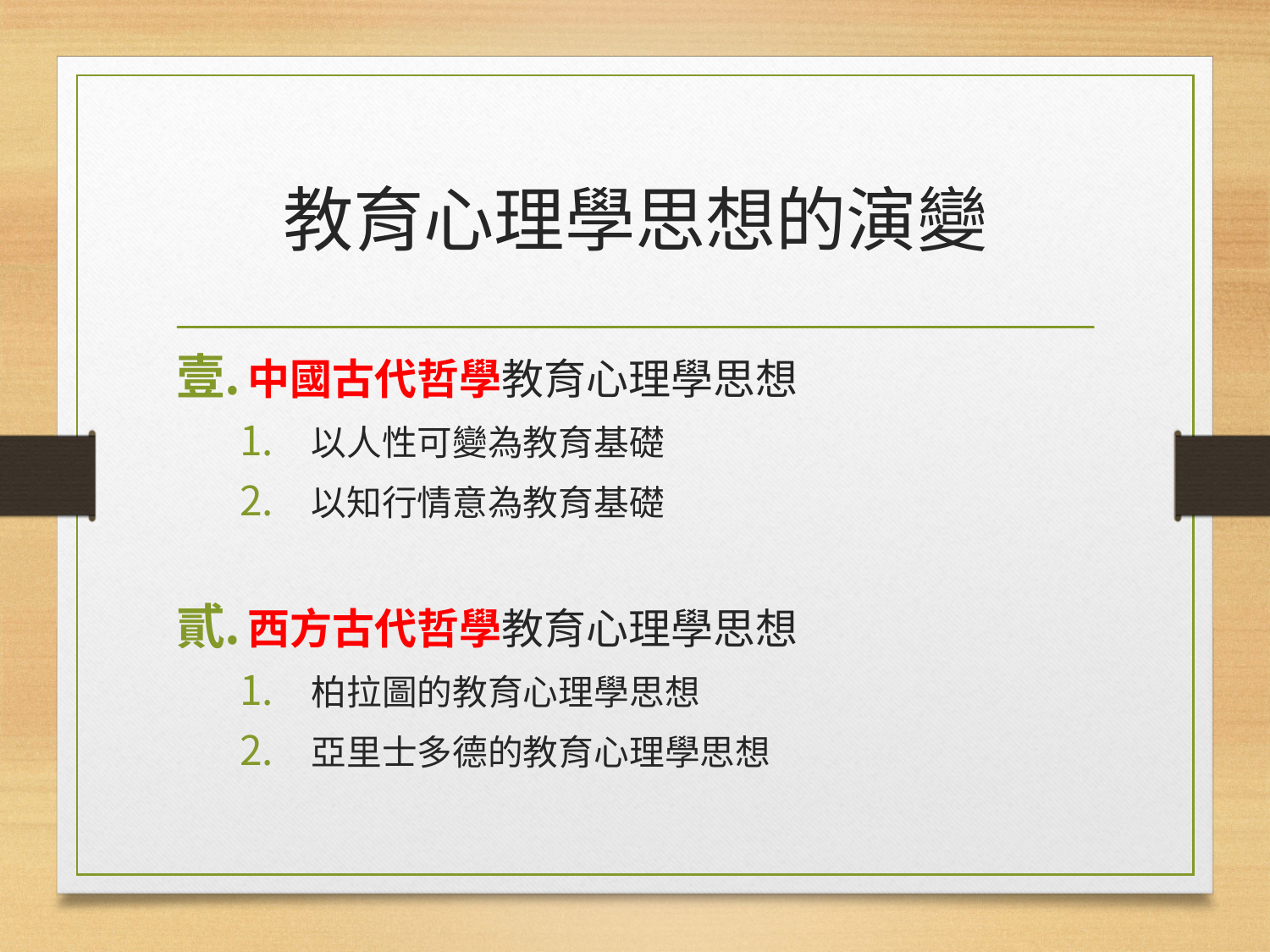

# 教育心理學思想的演變
中國古代哲學教育心理學思想
以人性可變為教育基礎
以知行情意為教育基礎

西方古代哲學教育心理學思想
柏拉圖的教育心理學思想
亞里士多德的教育心理學思想